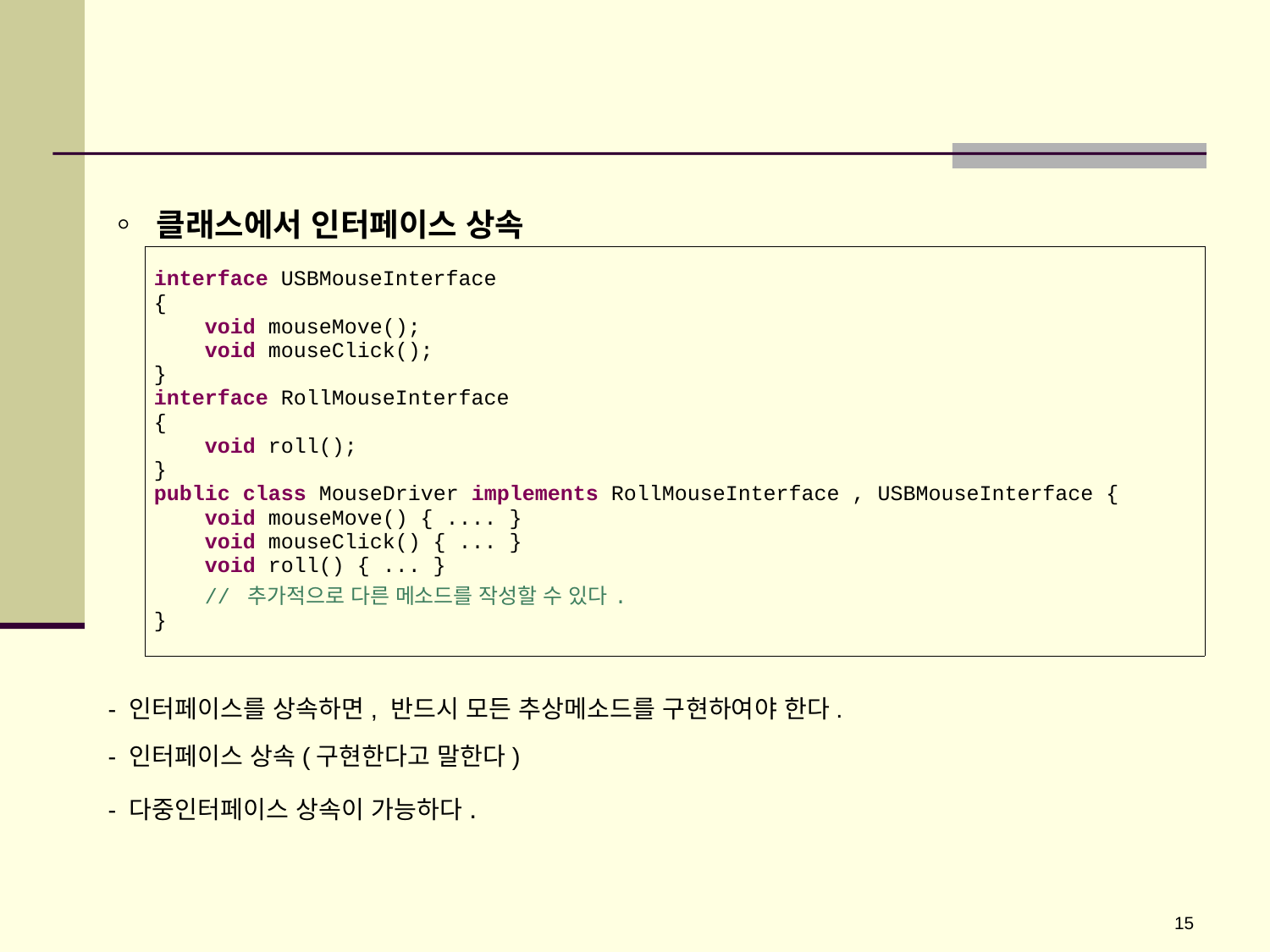

#
◦ 클래스에서 인터페이스 상속

- 인터페이스를 상속하면, 반드시 모든 추상메소드를 구현하여야 한다.
- 인터페이스 상속(구현한다고 말한다)
- 다중인터페이스 상속이 가능하다.

| interface USBMouseInterface { void mouseMove(); void mouseClick(); } interface RollMouseInterface { void roll(); } public class MouseDriver implements RollMouseInterface , USBMouseInterface { void mouseMove() { .... } void mouseClick() { ... } void roll() { ... } // 추가적으로 다른 메소드를 작성할 수 있다. } |
| --- |
15